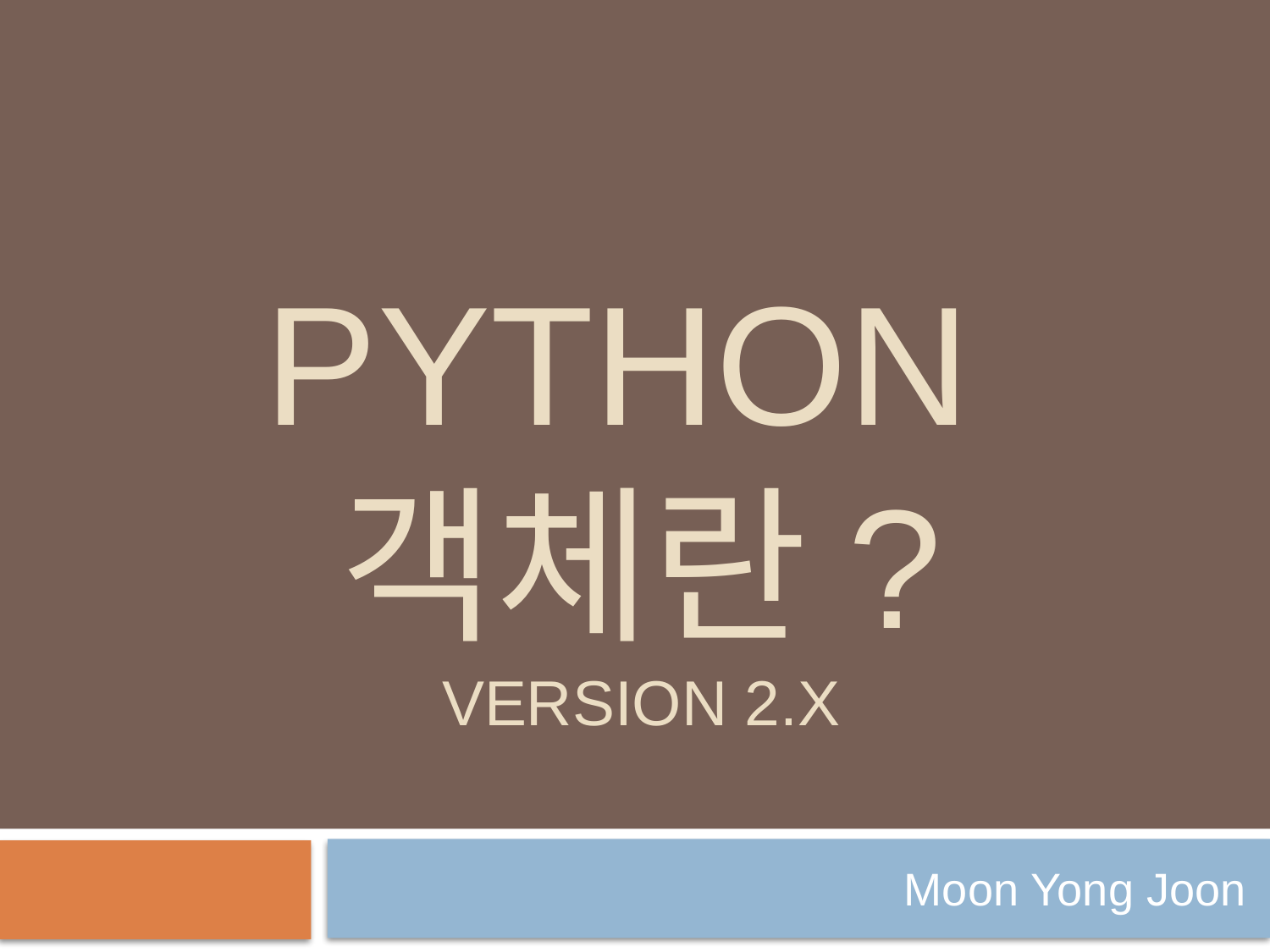

# Python 객체란? version 2.x
Moon Yong Joon